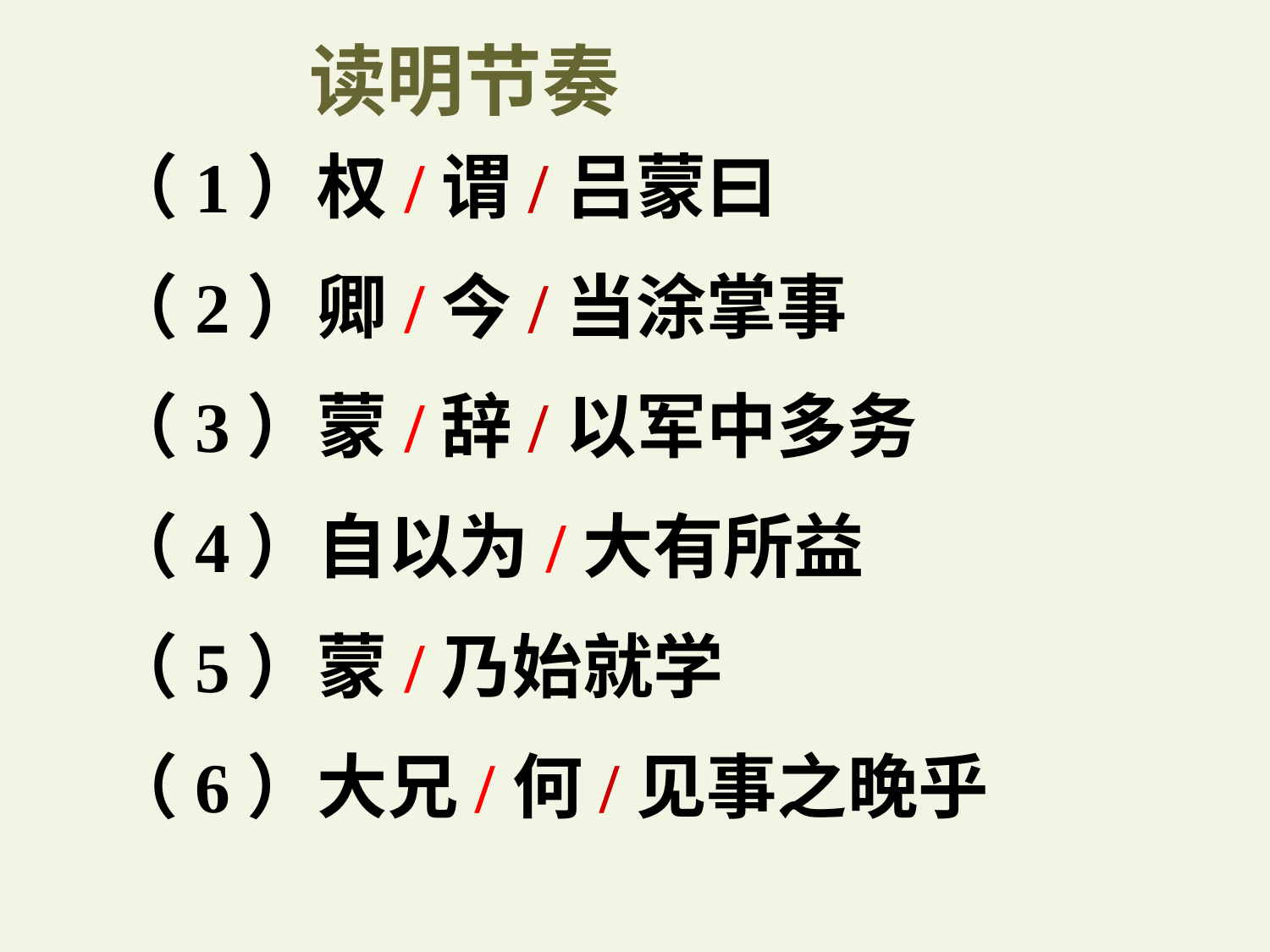

读明节奏
（1）权/谓/吕蒙曰
（2）卿/今/当涂掌事
（3）蒙/辞/以军中多务
（4）自以为/大有所益
（5）蒙/乃始就学
（6）大兄/何/见事之晚乎